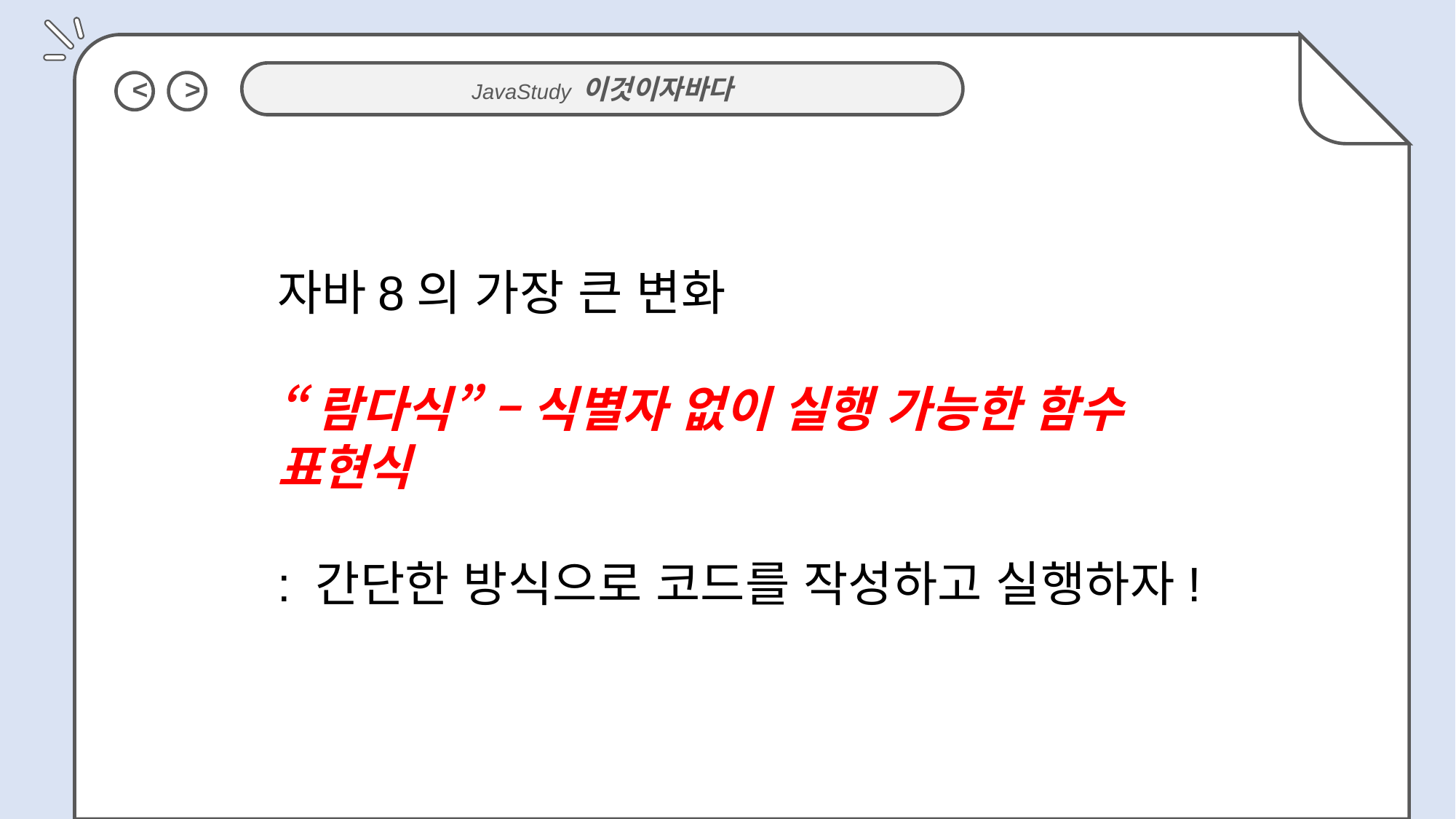

자바8의 가장 큰 변화

“람다식” – 식별자 없이 실행 가능한 함수 표현식

: 간단한 방식으로 코드를 작성하고 실행하자!